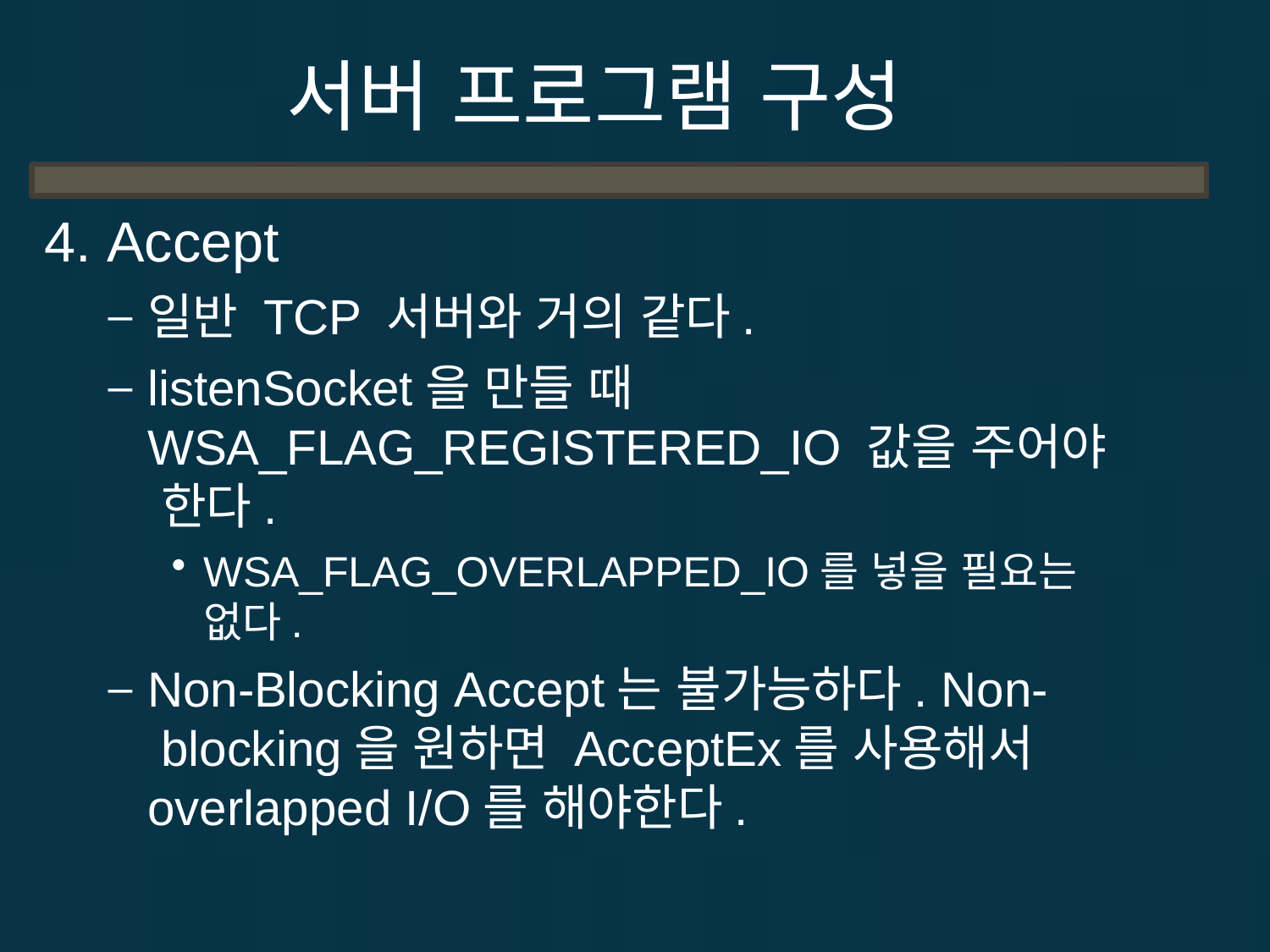

# 서버 프로그램 구성
Accept
일반 TCP 서버와 거의 같다.
listenSocket을 만들 때  WSA_FLAG_REGISTERED_IO 값을 주어야  한다.
WSA_FLAG_OVERLAPPED_IO를 넣을 필요는  없다.
Non-Blocking Accept는 불가능하다. Non-  blocking을 원하면 AcceptEx를 사용해서  overlapped I/O를 해야한다.